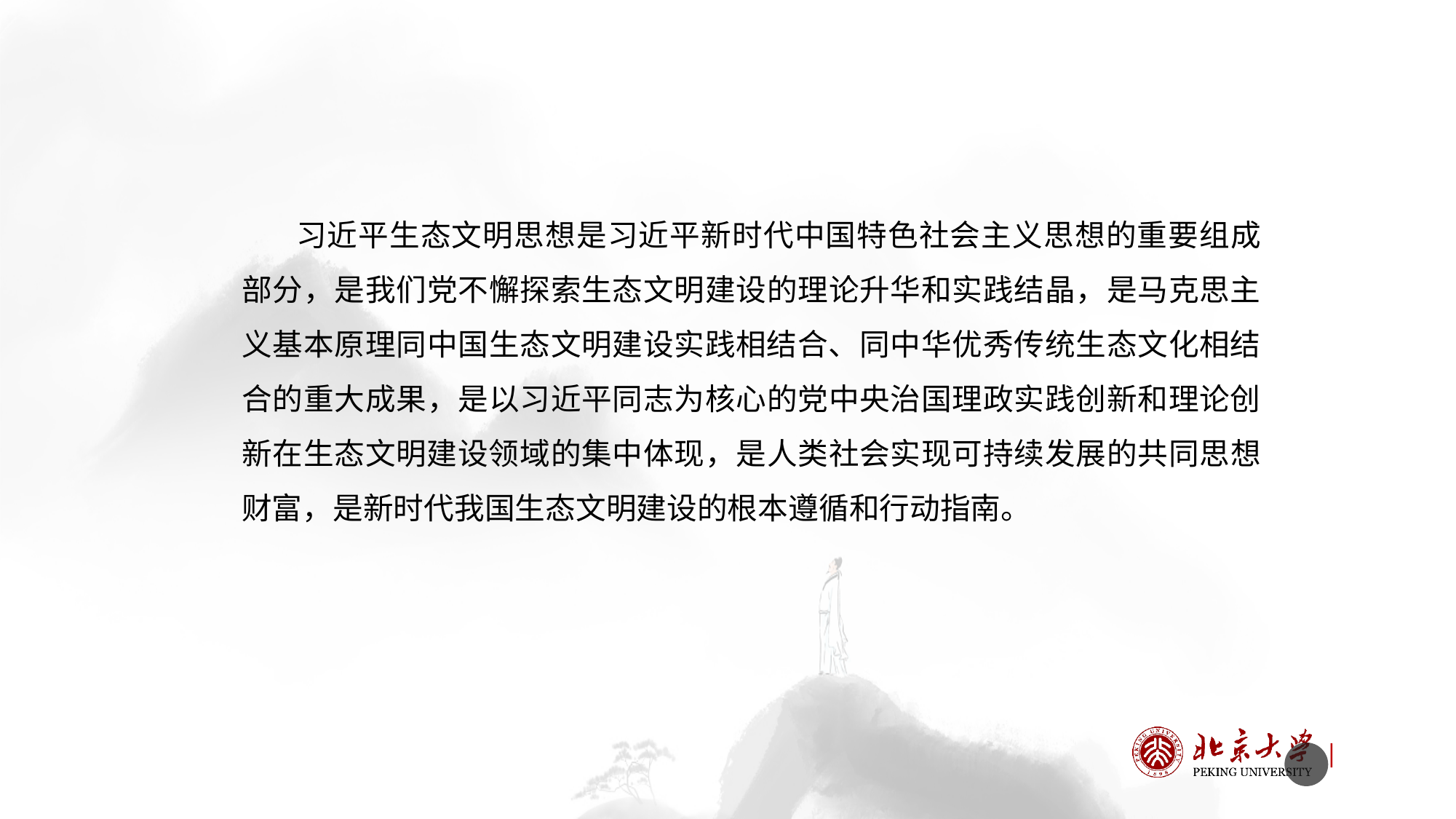

习近平生态文明思想是习近平新时代中国特色社会主义思想的重要组成部分，是我们党不懈探索生态文明建设的理论升华和实践结晶，是马克思主义基本原理同中国生态文明建设实践相结合、同中华优秀传统生态文化相结合的重大成果，是以习近平同志为核心的党中央治国理政实践创新和理论创新在生态文明建设领域的集中体现，是人类社会实现可持续发展的共同思想财富，是新时代我国生态文明建设的根本遵循和行动指南。
41